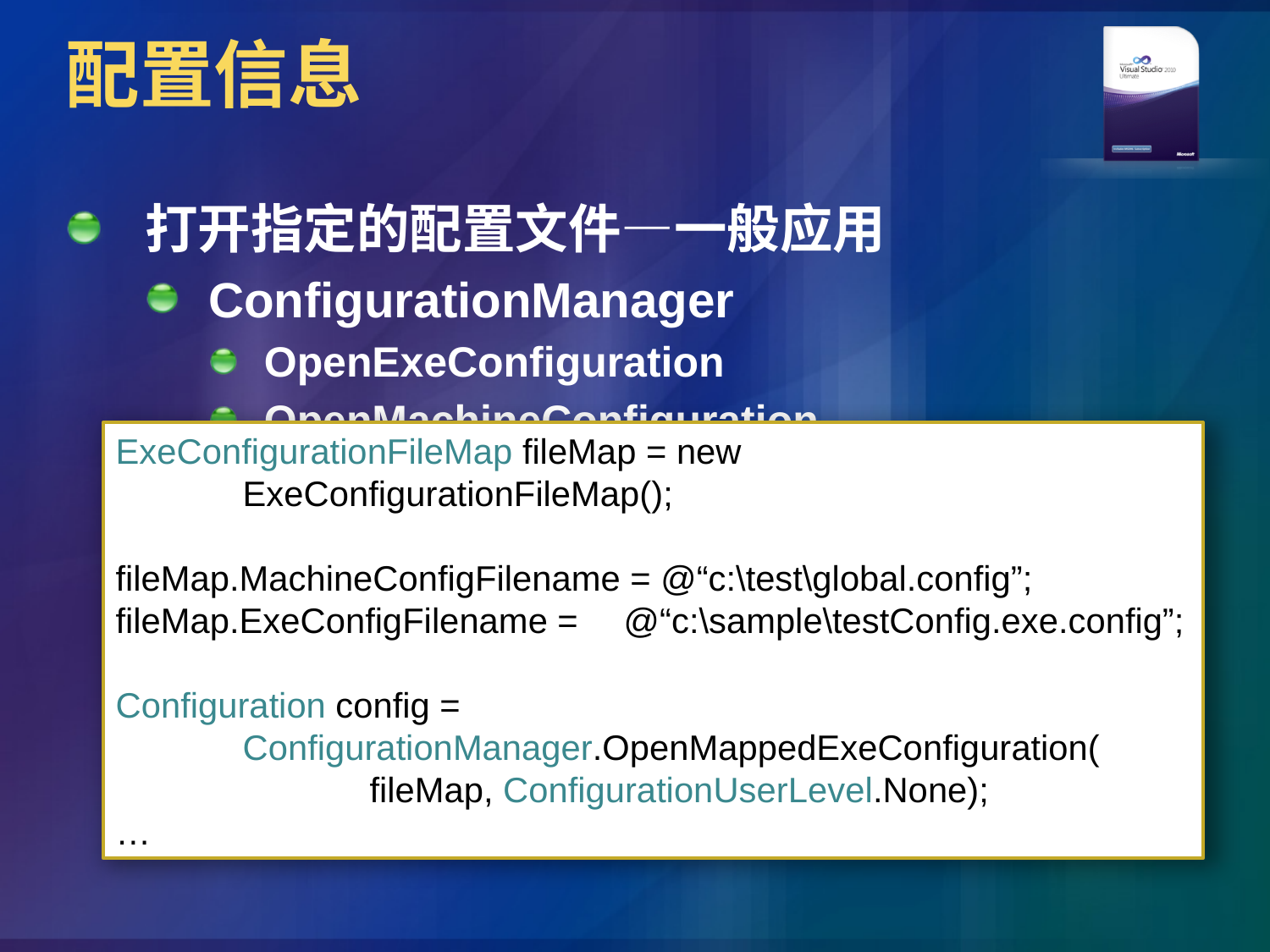

# 配置信息
打开指定的配置文件—一般应用
ConfigurationManager
OpenExeConfiguration
OpenMachineConfiguration
OpenMappedExeConfiguration
OpenMappedMachineConfiguration
ExeConfigurationFileMap fileMap = new
	ExeConfigurationFileMap();

fileMap.MachineConfigFilename = @“c:\test\global.config”;
fileMap.ExeConfigFilename = 	@“c:\sample\testConfig.exe.config”;

Configuration config =
	ConfigurationManager.OpenMappedExeConfiguration(
		fileMap, ConfigurationUserLevel.None);
…